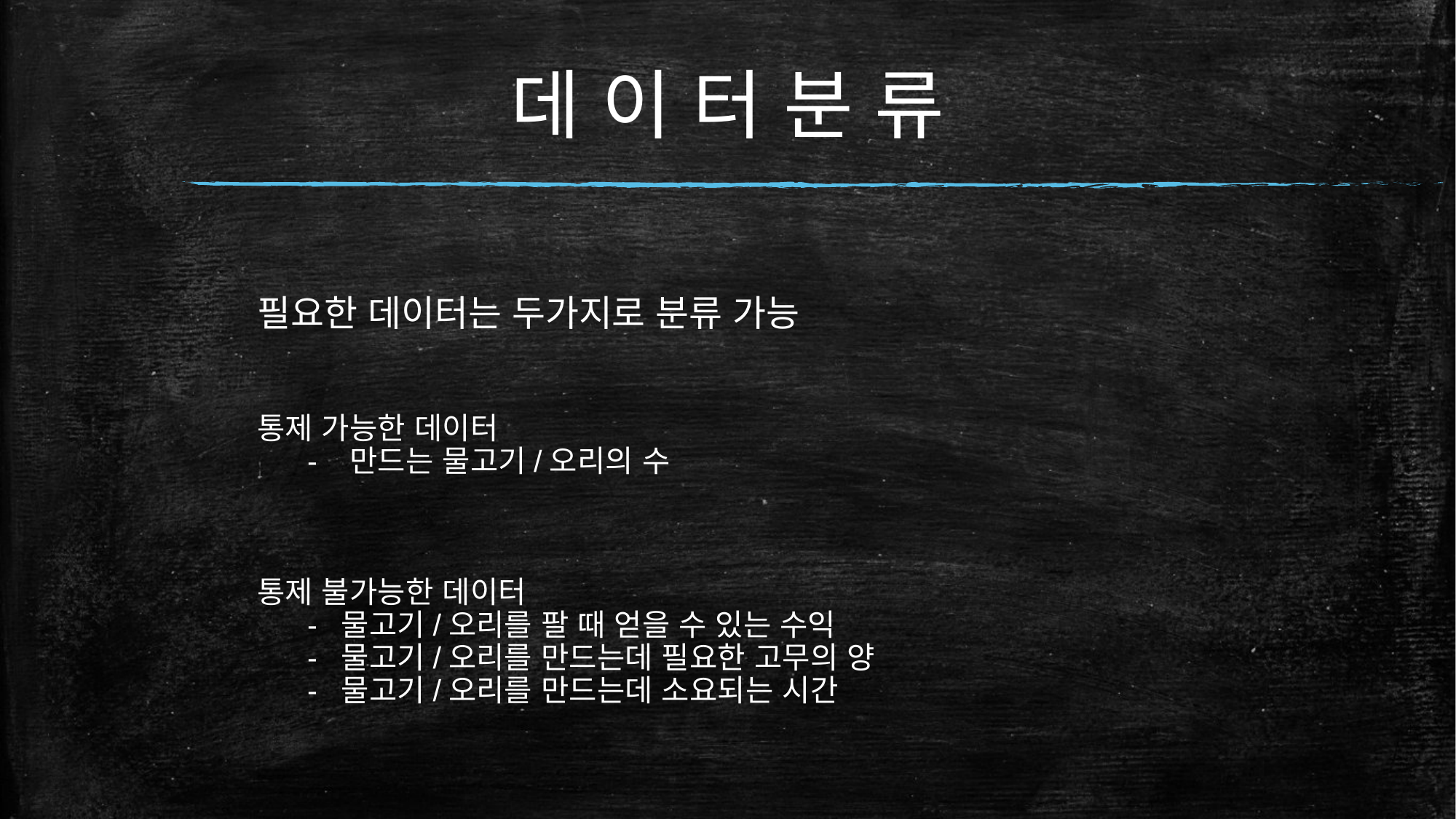

# 데 이 터 분 류

필요한 데이터는 두가지로 분류 가능

통제 가능한 데이터
      -   만드는 물고기/오리의 수

통제 불가능한 데이터
      -  물고기/오리를 팔 때 얻을 수 있는 수익
      -  물고기/오리를 만드는데 필요한 고무의 양
      -  물고기/오리를 만드는데 소요되는 시간